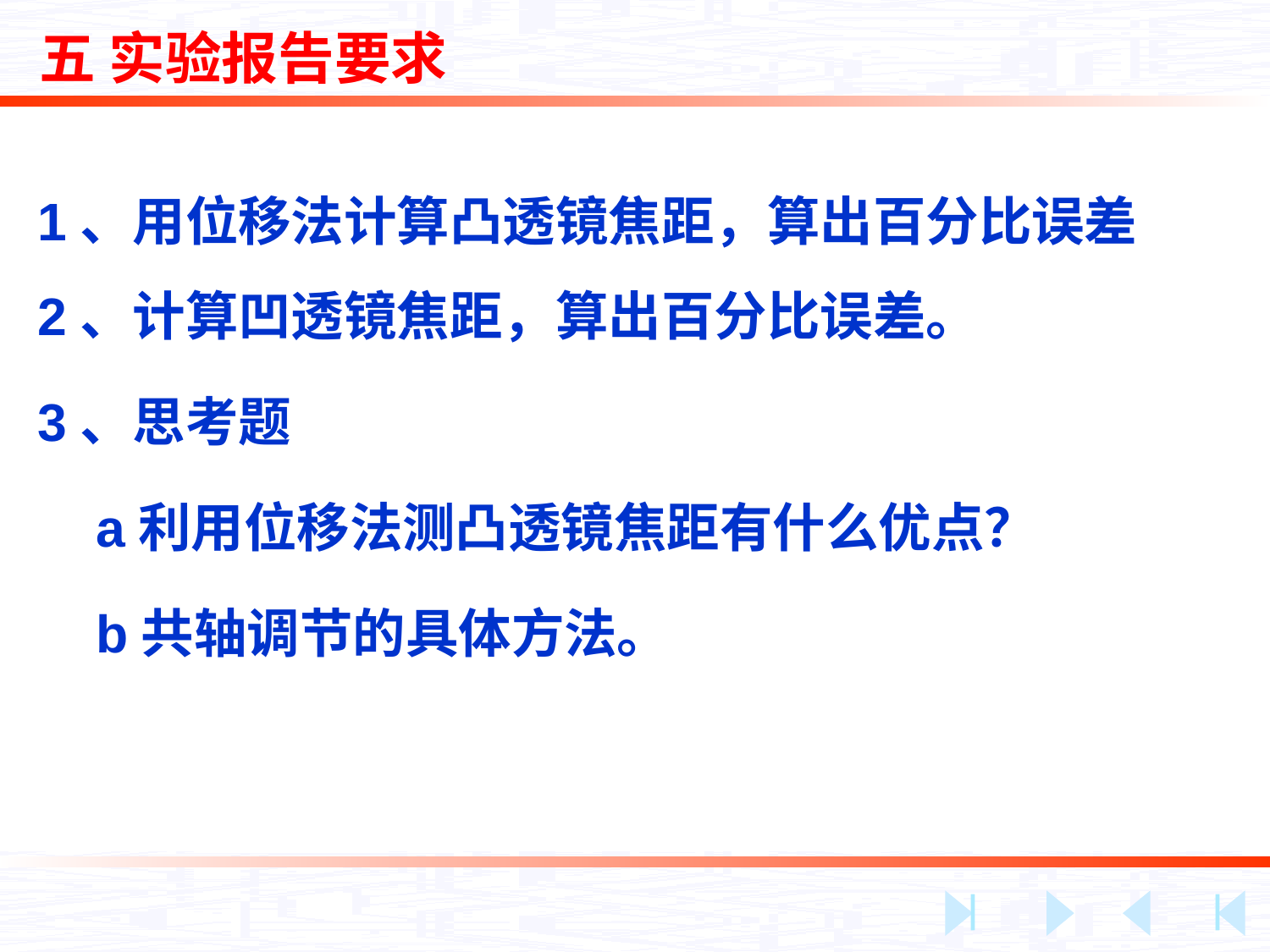

五 实验报告要求

1、用位移法计算凸透镜焦距，算出百分比误差
2、计算凹透镜焦距，算出百分比误差。
3、思考题
    a利用位移法测凸透镜焦距有什么优点？
    b共轴调节的具体方法。